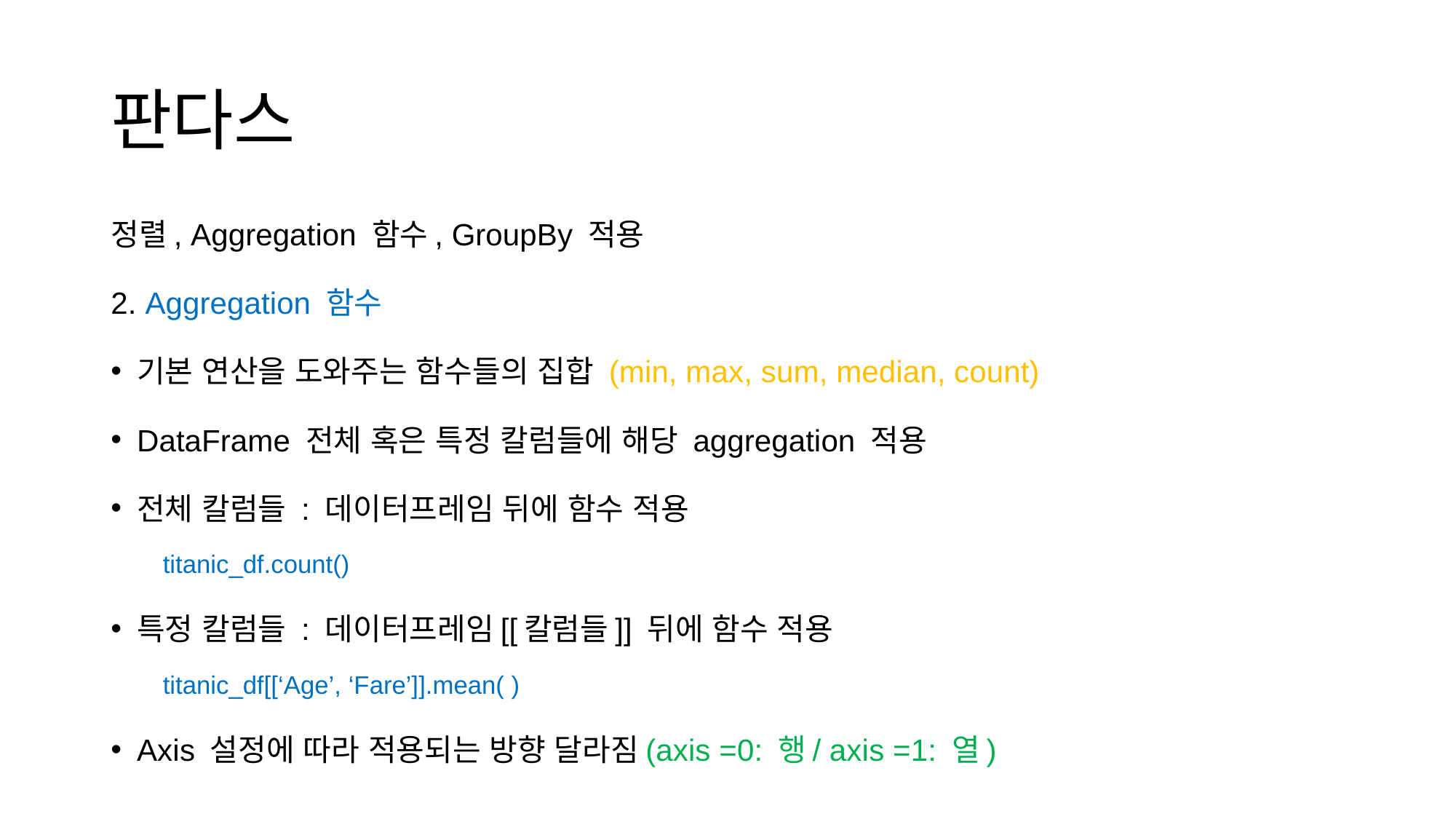

# 판다스
정렬, Aggregation 함수, GroupBy 적용
2. Aggregation 함수
기본 연산을 도와주는 함수들의 집합 (min, max, sum, median, count)
DataFrame 전체 혹은 특정 칼럼들에 해당 aggregation 적용
전체 칼럼들 : 데이터프레임 뒤에 함수 적용
titanic_df.count()
특정 칼럼들 : 데이터프레임[[칼럼들]] 뒤에 함수 적용
titanic_df[[‘Age’, ‘Fare’]].mean( )
Axis 설정에 따라 적용되는 방향 달라짐(axis =0: 행/ axis =1: 열)